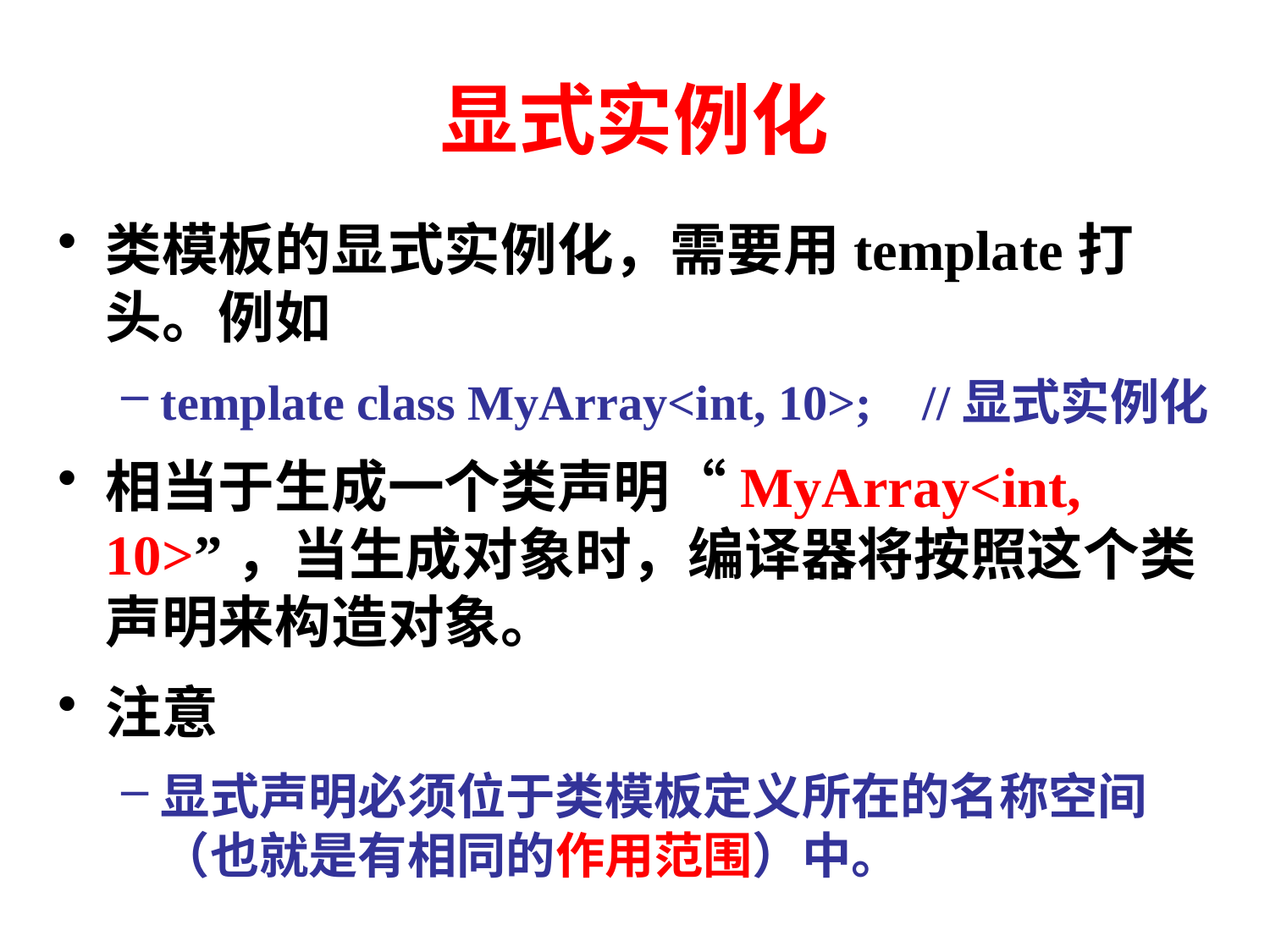

# 显式实例化
类模板的显式实例化，需要用template打头。例如
template class MyArray<int, 10>;	//显式实例化
相当于生成一个类声明“MyArray<int, 10>”，当生成对象时，编译器将按照这个类声明来构造对象。
注意
显式声明必须位于类模板定义所在的名称空间（也就是有相同的作用范围）中。